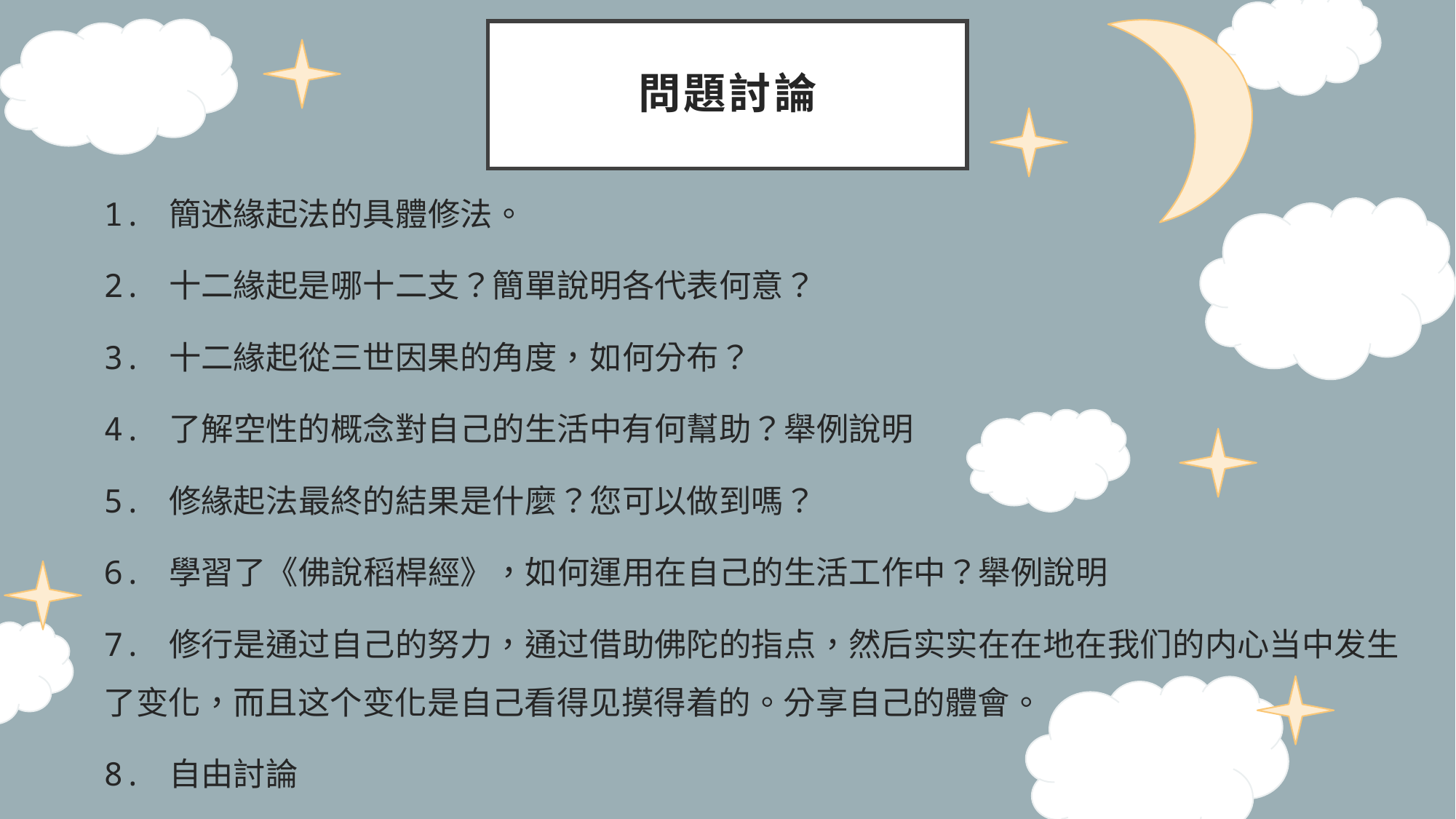

# 問題討論

1. 簡述緣起法的具體修法。
2. 十二緣起是哪十二支？簡單說明各代表何意？
3. 十二緣起從三世因果的角度，如何分布？
4. 了解空性的概念對自己的生活中有何幫助？舉例說明
5. 修緣起法最終的結果是什麼？您可以做到嗎？
6. 學習了《佛說稻桿經》，如何運用在自己的生活工作中？舉例說明
7. 修行是通过自己的努力，通过借助佛陀的指点，然后实实在在地在我们的内心当中发生了变化，而且这个变化是自己看得见摸得着的。分享自己的體會。
8. 自由討論